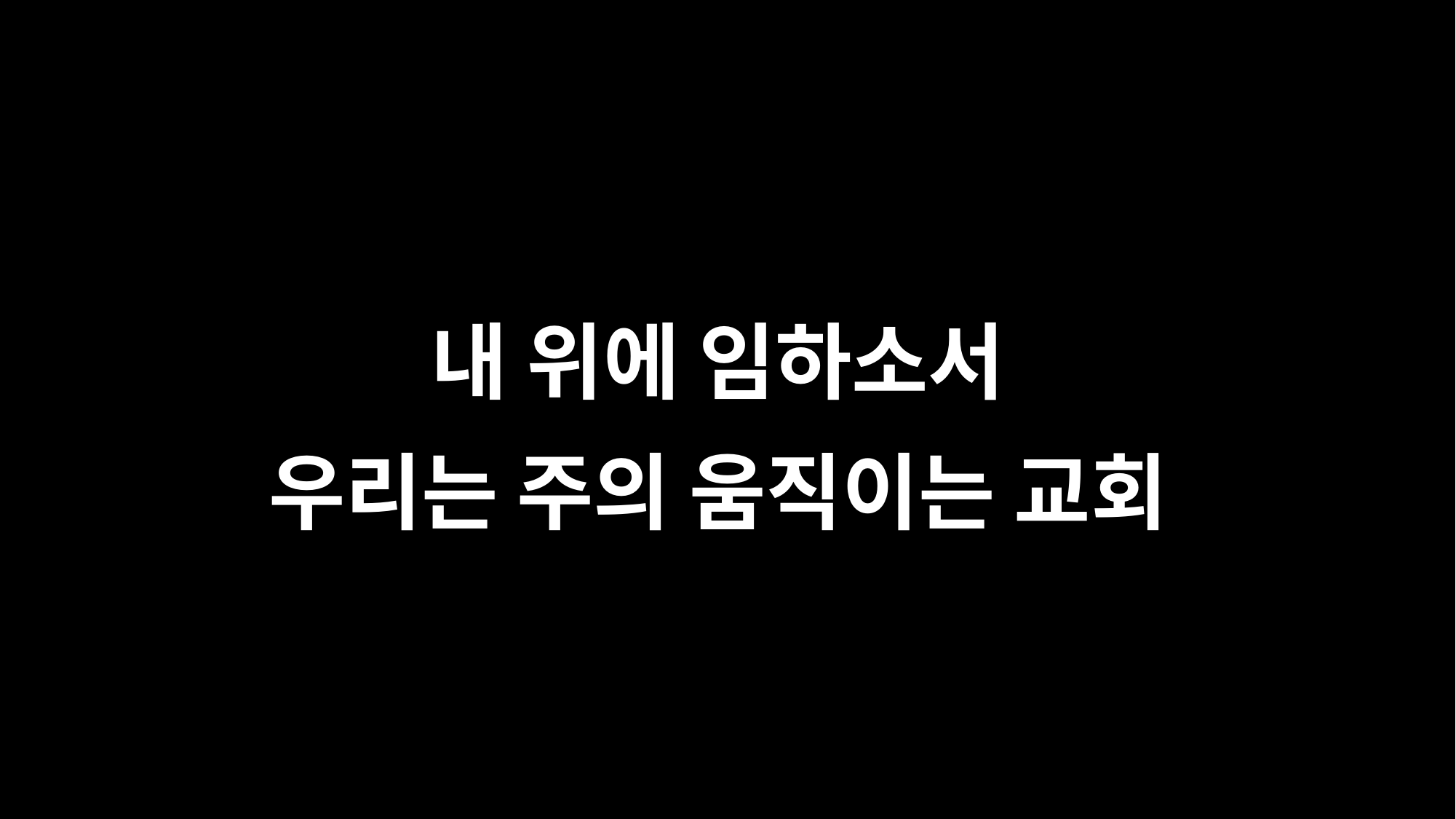

내 위에 임하소서
우리는 주의 움직이는 교회